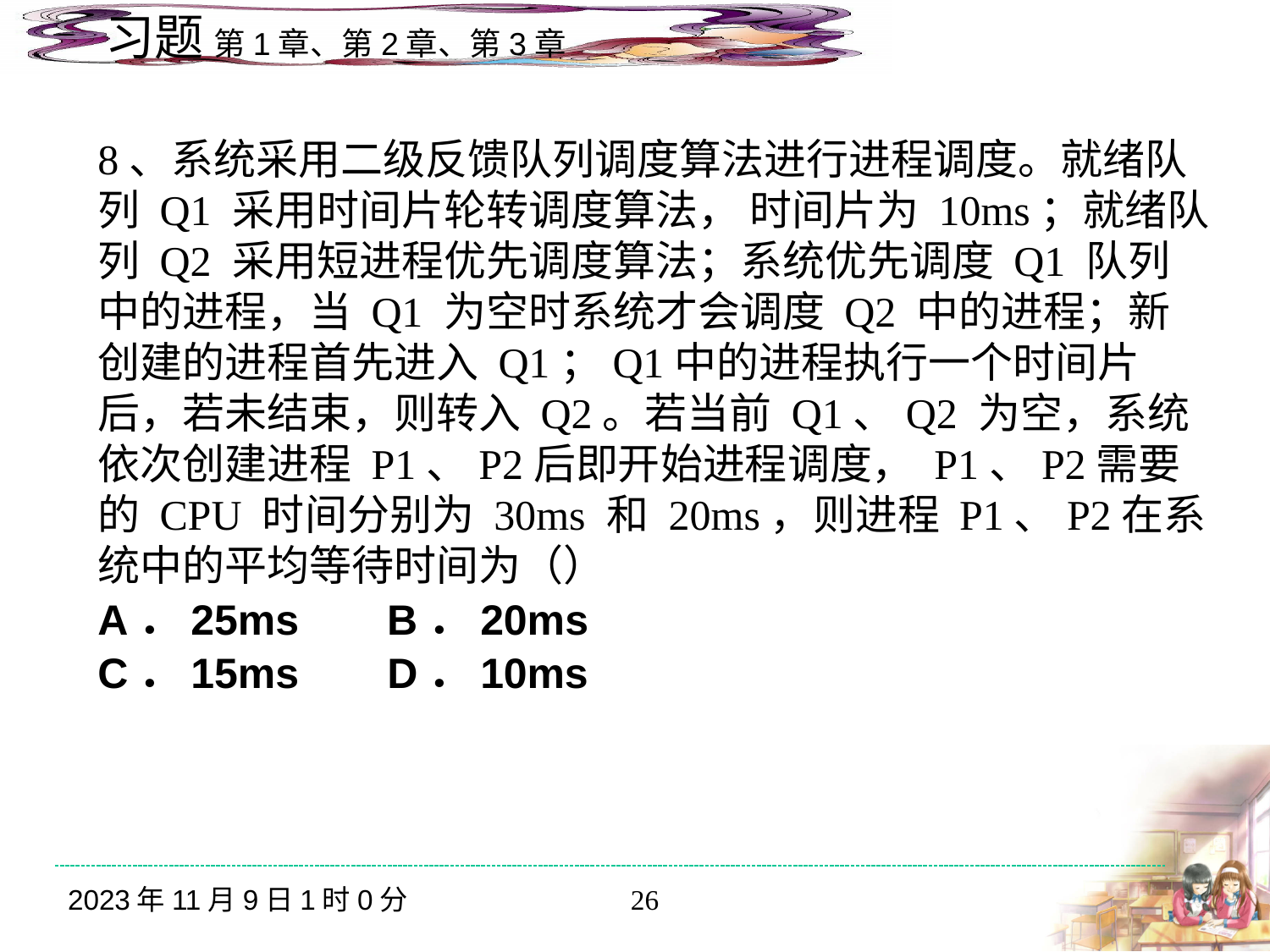

8、系统采用二级反馈队列调度算法进行进程调度。就绪队列 Q1 采用时间片轮转调度算法， 时间片为 10ms；就绪队列 Q2 采用短进程优先调度算法；系统优先调度 Q1 队列中的进程，当 Q1 为空时系统才会调度 Q2 中的进程；新创建的进程首先进入 Q1；Q1中的进程执行一个时间片后，若未结束，则转入 Q2。若当前 Q1、Q2 为空，系统依次创建进程 P1、P2后即开始进程调度， P1、P2需要的 CPU 时间分别为 30ms 和 20ms，则进程 P1、P2在系统中的平均等待时间为（）
A．25ms	   B．20ms
C．15ms	   D．10ms

2023年11月9日1时0分
26